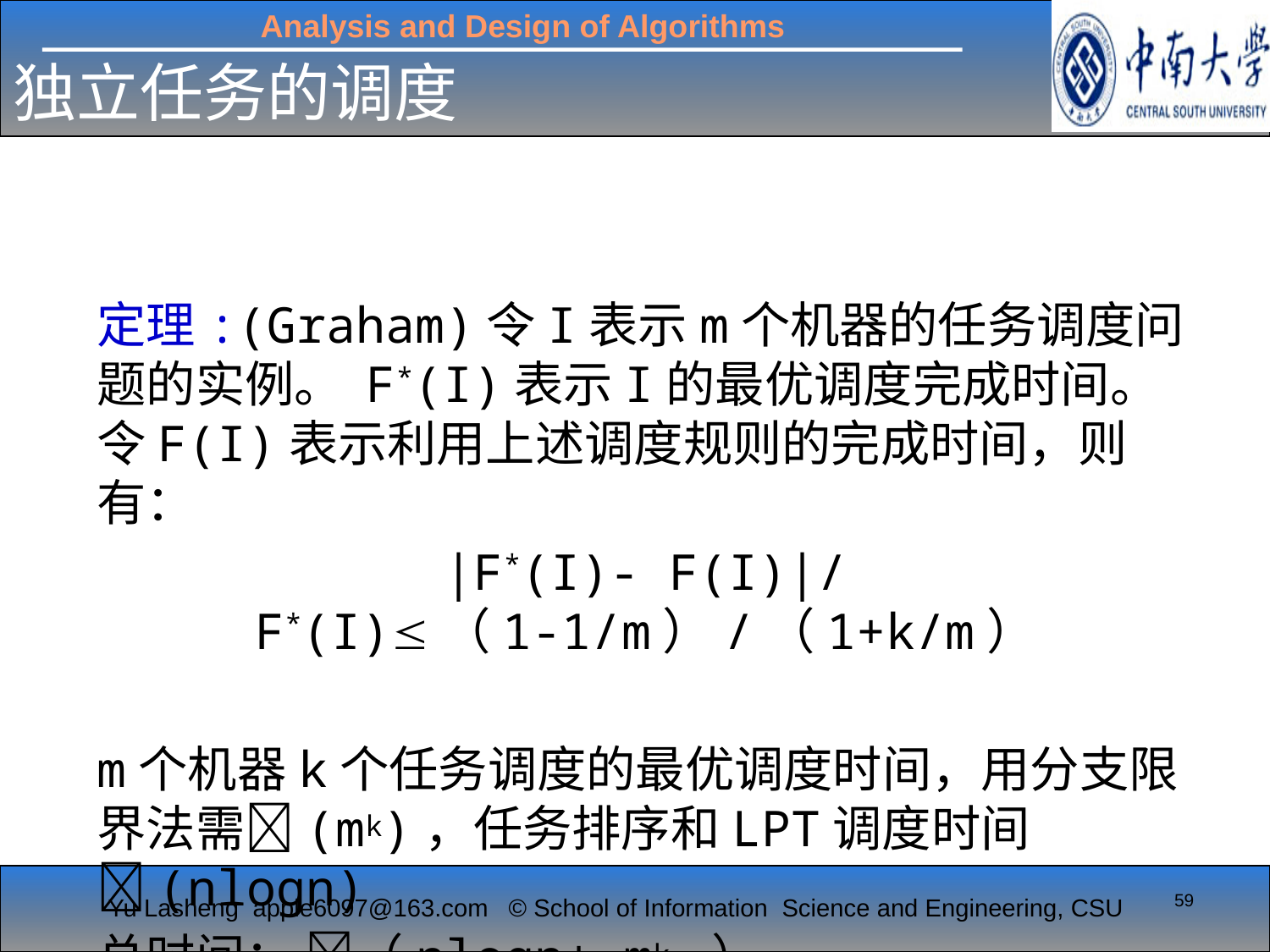

# 独立任务的调度
定理:(Graham)令I表示m个机器的任务调度问题的实例。 F*(I)表示I的最优调度完成时间。令F(I)表示利用上述调度规则的完成时间，则有：
|F*(I)- F(I)|/ F*(I)≤（1-1/m）/（1+k/m）

m个机器k个任务调度的最优调度时间，用分支限界法需Ο(mk)，任务排序和LPT调度时间Ο(nlogn)
总时间： Ο（nlogn+ mk ）

59